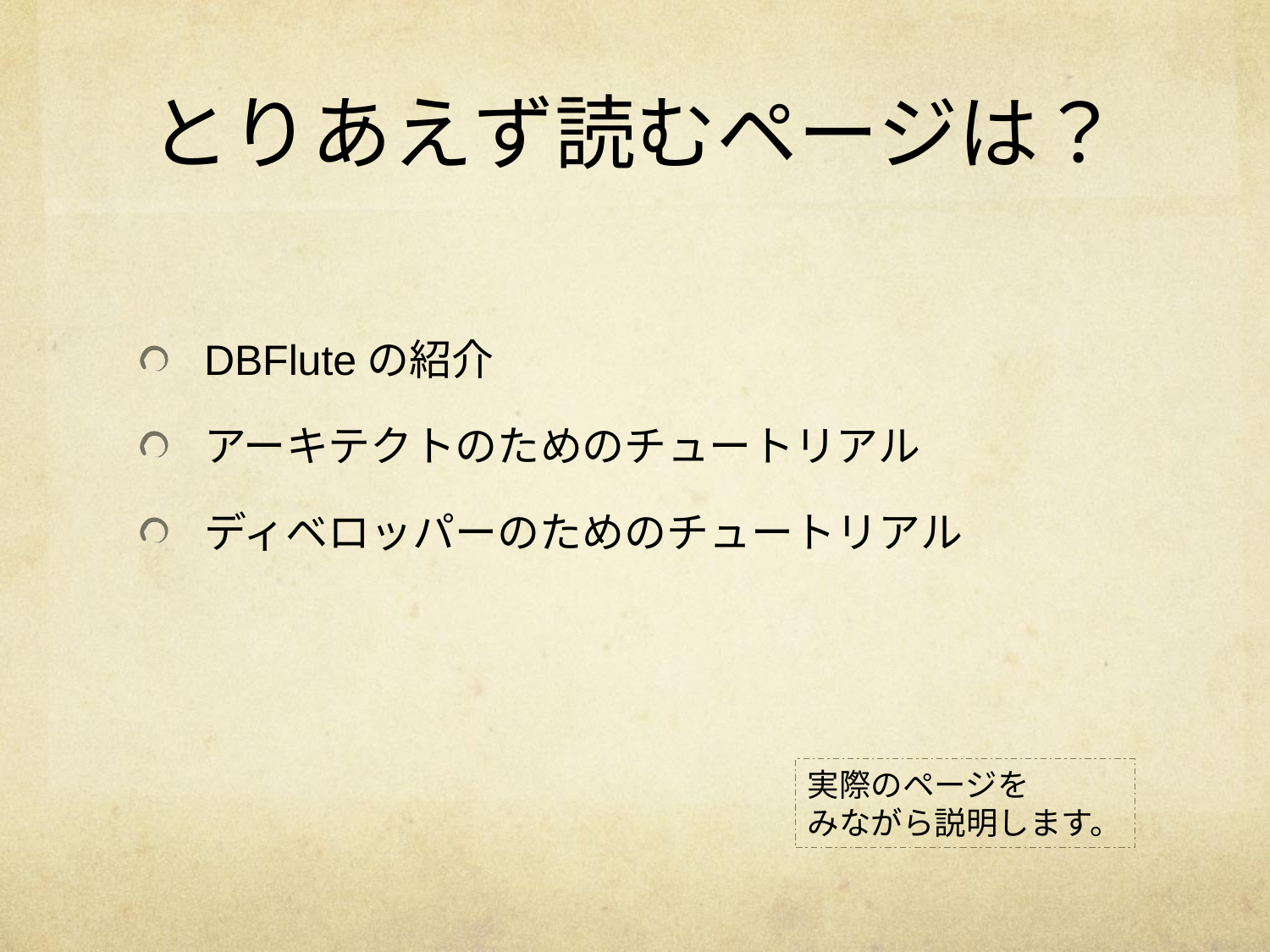

# とりあえず読むページは？

DBFluteの紹介
アーキテクトのためのチュートリアル
ディベロッパーのためのチュートリアル
実際のページを
みながら説明します。